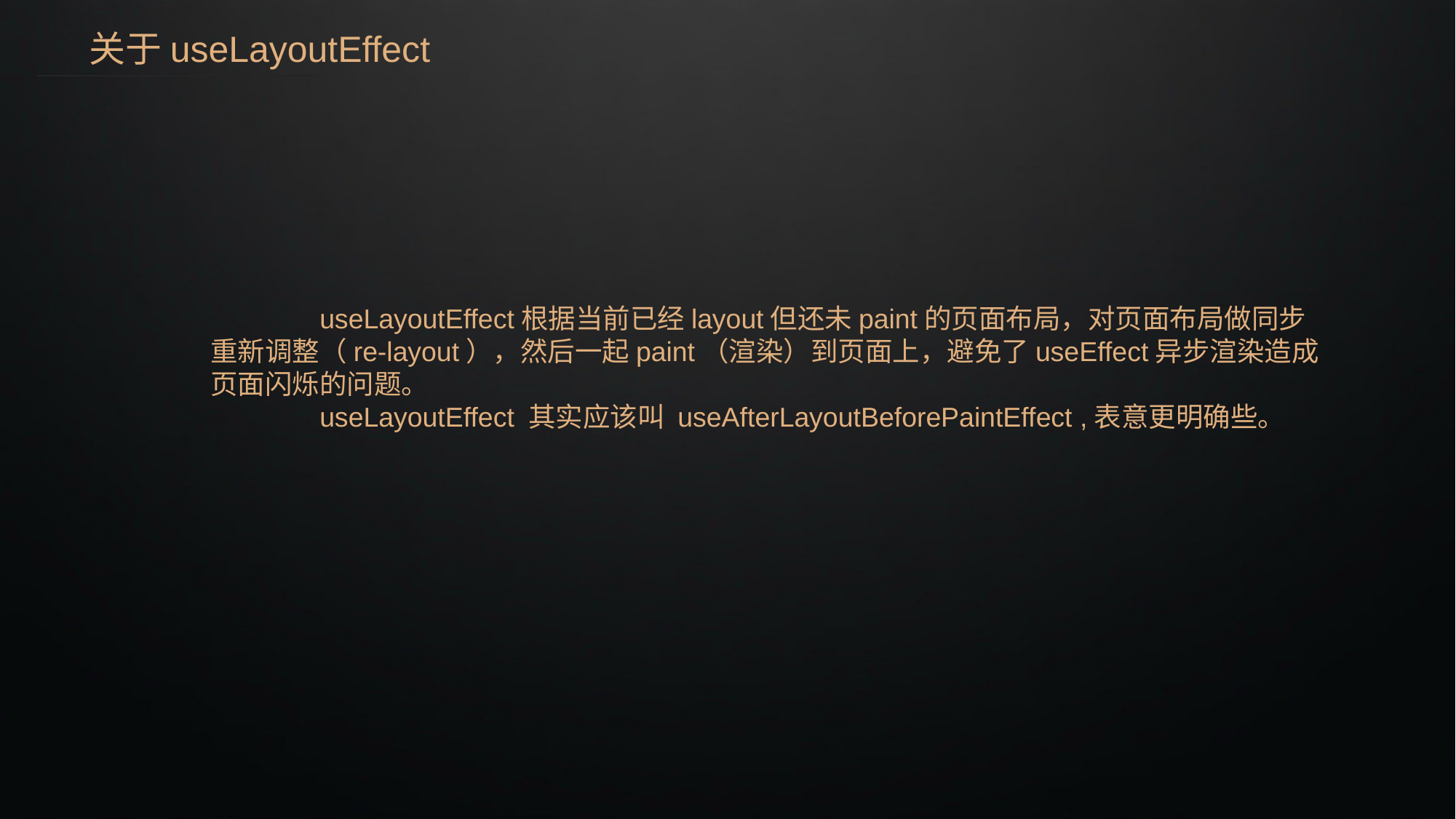

关于useLayoutEffect
	useLayoutEffect根据当前已经layout但还未paint的页面布局，对页面布局做同步重新调整（re-layout），然后一起paint（渲染）到页面上，避免了useEffect异步渲染造成页面闪烁的问题。
	useLayoutEffect 其实应该叫 useAfterLayoutBeforePaintEffect ,表意更明确些。